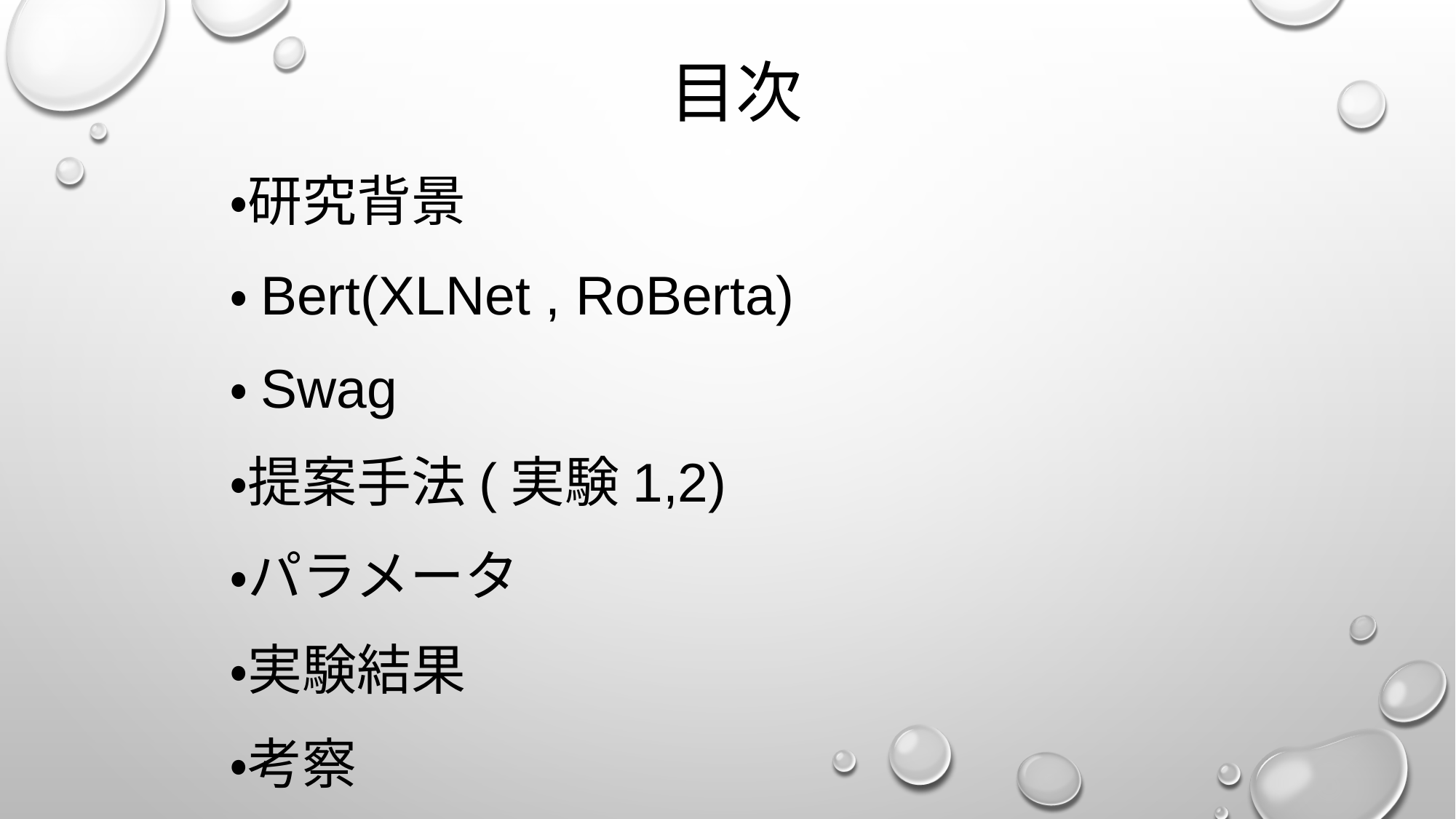

# 目次
　　・研究背景
　　・Bert(XLNet , RoBerta)
　　・Swag
　　・提案手法(実験1,2)
　　・パラメータ
　　・実験結果
　　・考察